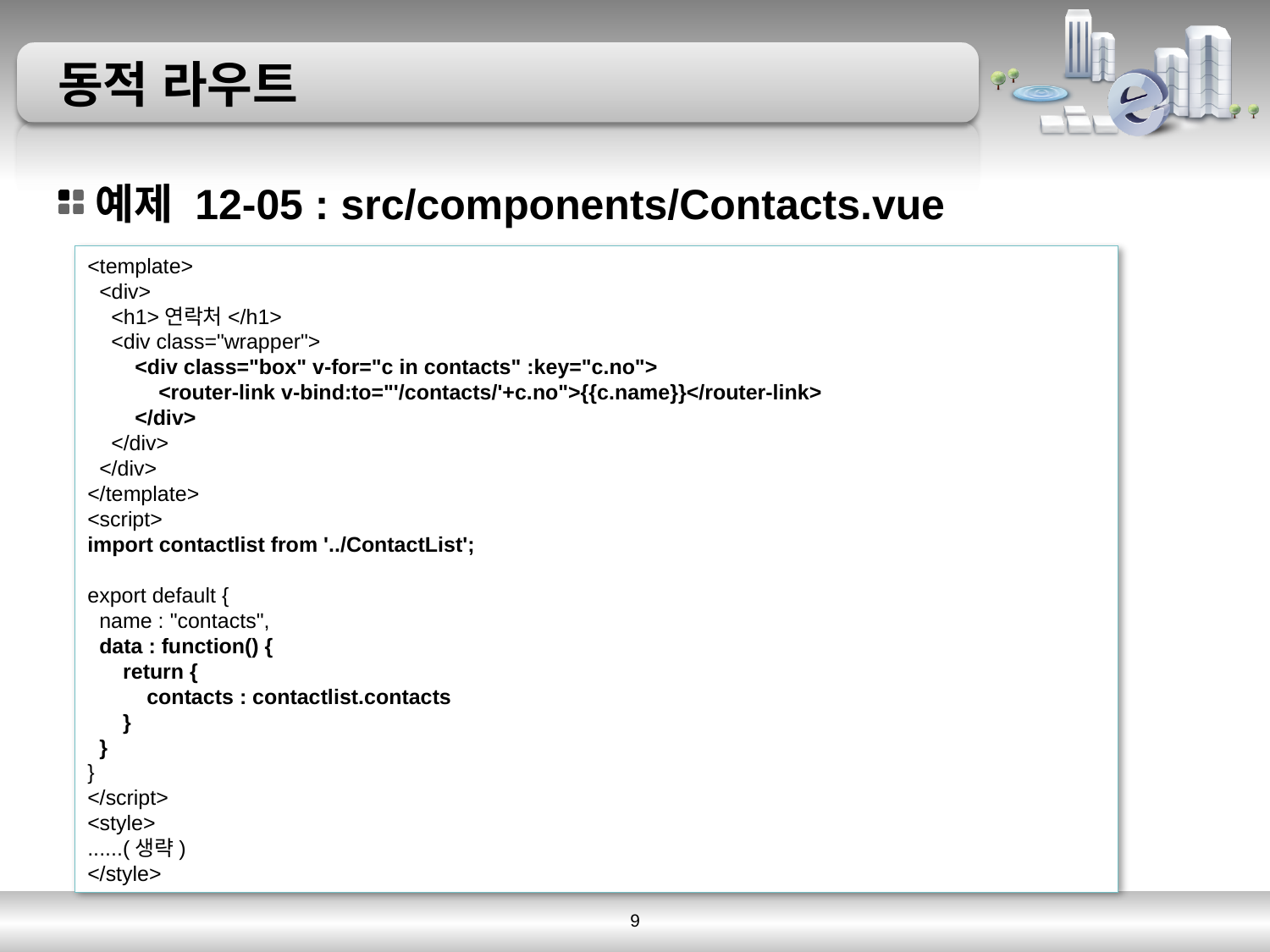

# 동적 라우트
예제 12-05 : src/components/Contacts.vue
<template>
  <div>
    <h1>연락처</h1>
    <div class="wrapper">
        <div class="box" v-for="c in contacts" :key="c.no">
            <router-link v-bind:to="'/contacts/'+c.no">{{c.name}}</router-link>
        </div>
    </div>
  </div>
</template>
<script>
import contactlist from '../ContactList';

export default {
  name : "contacts",
  data : function() {
      return {
          contacts : contactlist.contacts
      }
  }
}
</script>
<style>
......(생략)
</style>